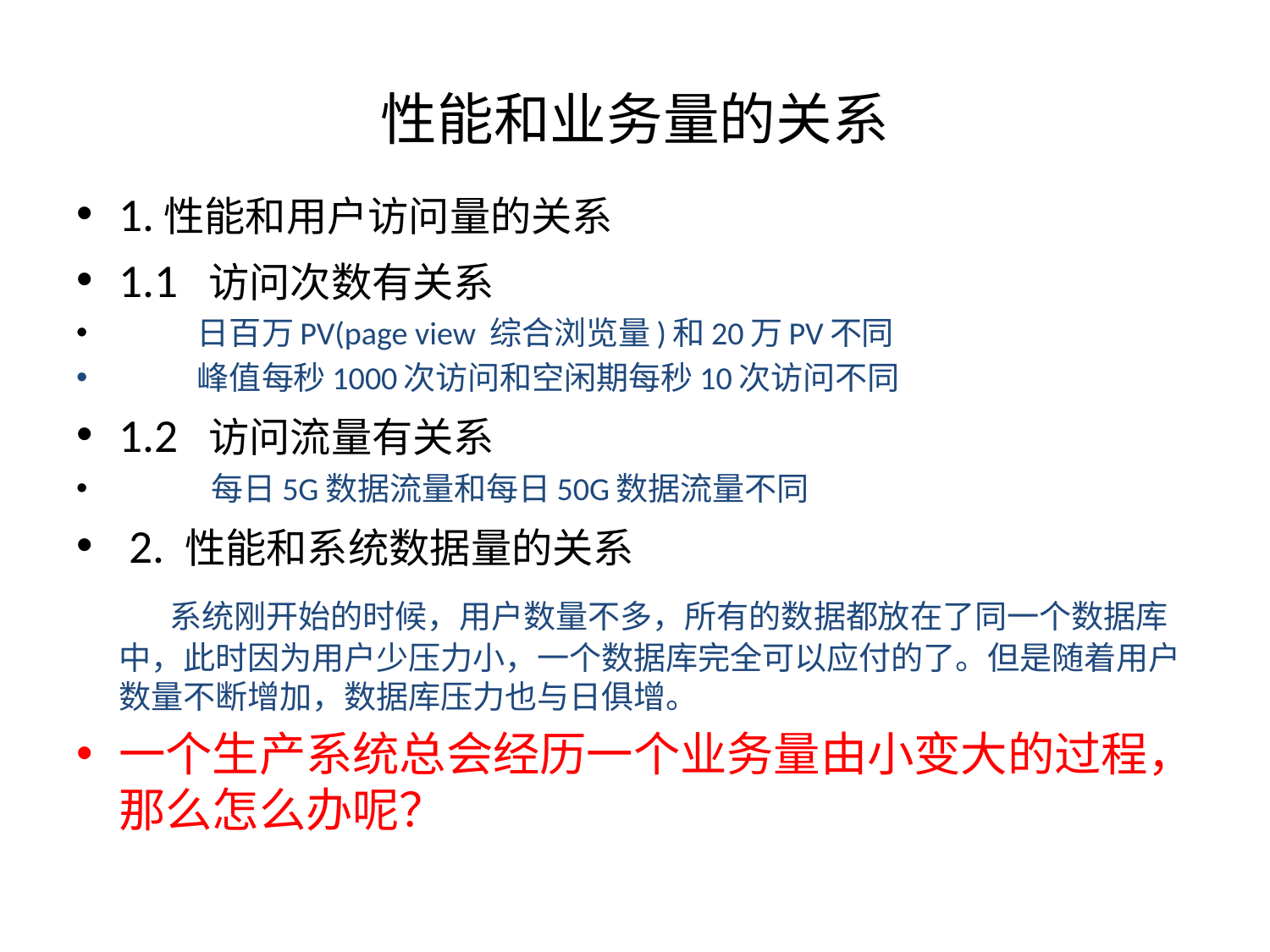

# 性能和业务量的关系
1.性能和用户访问量的关系
1.1  访问次数有关系
          日百万PV(page view 综合浏览量)和20万PV不同
          峰值每秒1000次访问和空闲期每秒10次访问不同
1.2  访问流量有关系
            每日5G数据流量和每日50G数据流量不同
 2. 性能和系统数据量的关系
        系统刚开始的时候，用户数量不多，所有的数据都放在了同一个数据库中，此时因为用户少压力小，一个数据库完全可以应付的了。但是随着用户数量不断增加，数据库压力也与日俱增。
一个生产系统总会经历一个业务量由小变大的过程，那么怎么办呢？